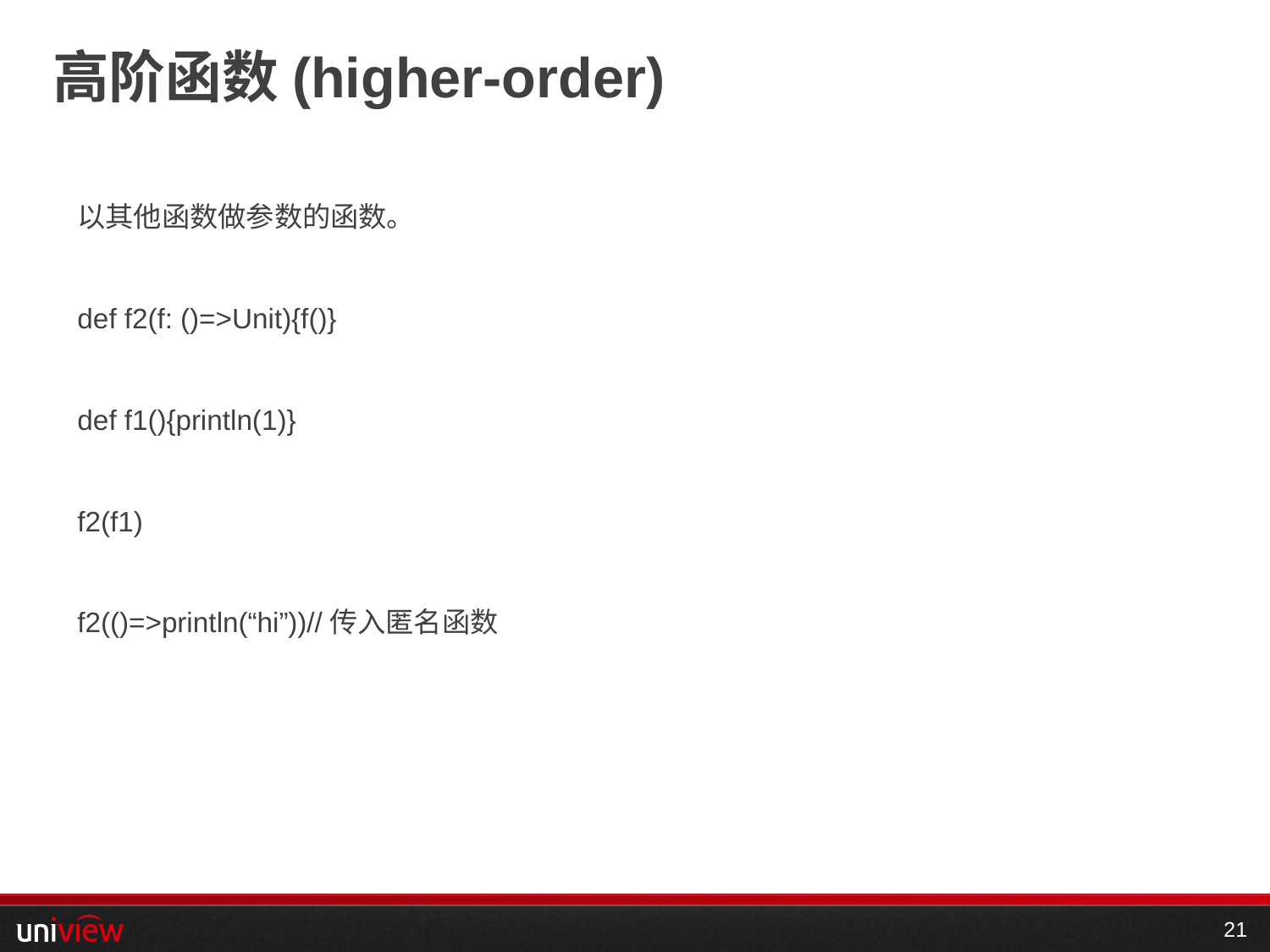

# 高阶函数(higher-order)
以其他函数做参数的函数。

def f2(f: ()=>Unit){f()}

def f1(){println(1)}

f2(f1)

f2(()=>println(“hi”))//传入匿名函数